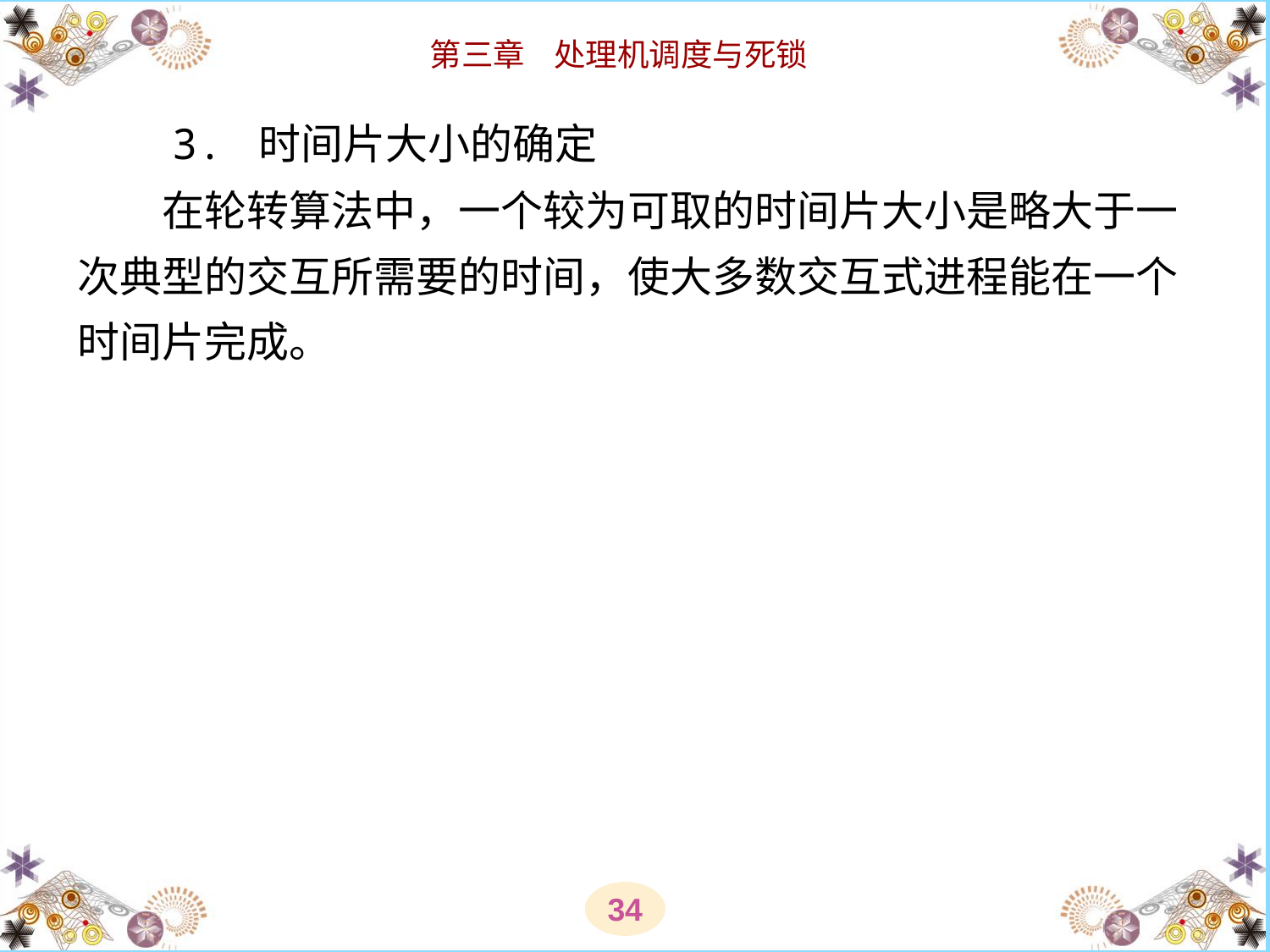

# 3. 时间片大小的确定 　　在轮转算法中，一个较为可取的时间片大小是略大于一次典型的交互所需要的时间，使大多数交互式进程能在一个时间片完成。